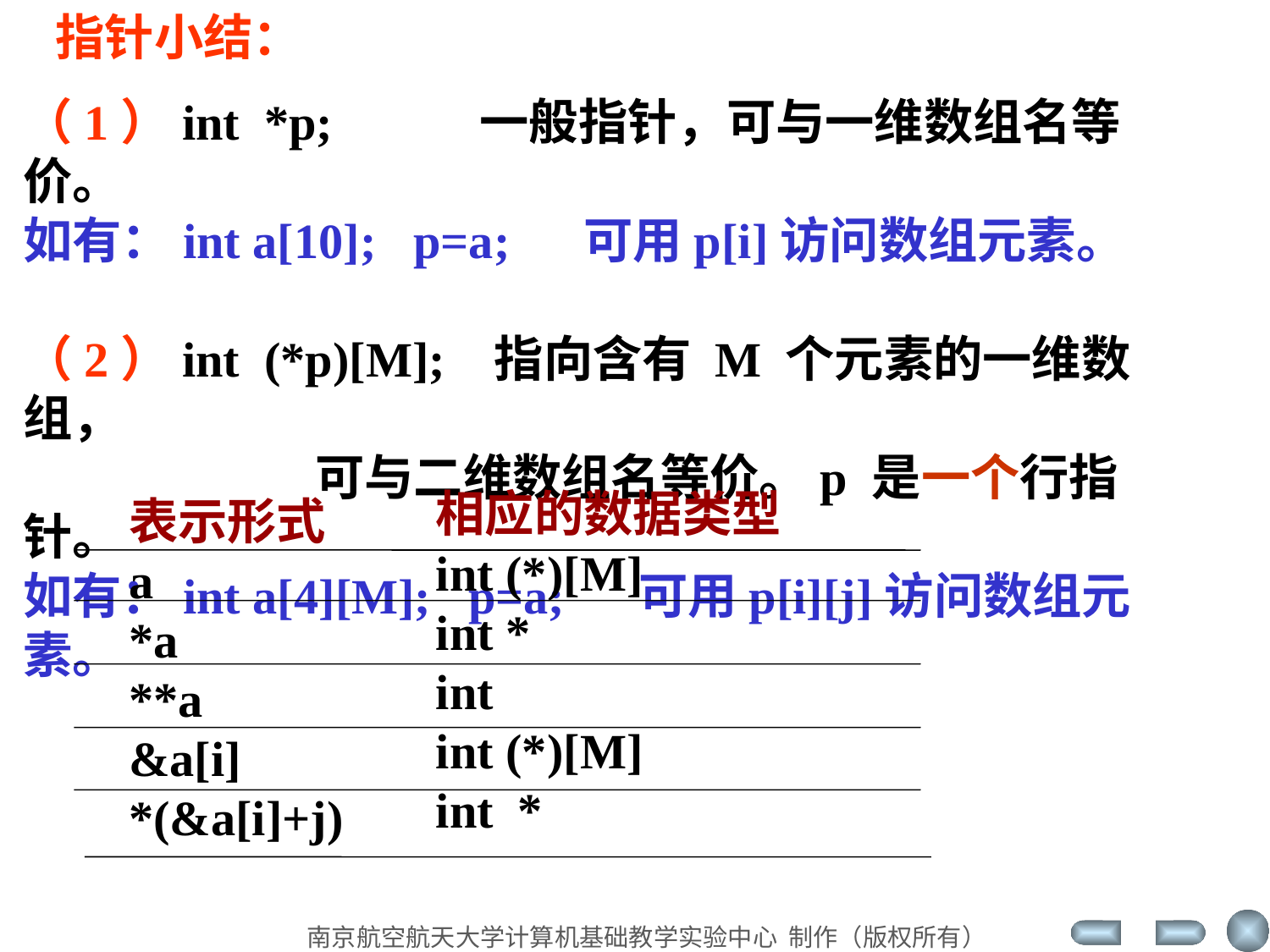

指针小结：
（1）int  *p;           一般指针，可与一维数组名等价。
如有：int a[10];   p=a;     可用p[i]访问数组元素。

（2）int  (*p)[M];   指向含有 M 个元素的一维数组，
                         可与二维数组名等价。p 是一个行指针。
如有：int a[4][M];   p=a;     可用p[i][j]访问数组元素。
相应的数据类型
int (*)[M]
int *
int
int (*)[M]
int  *
表示形式
a
*a
**a
&a[i]
*(&a[i]+j)